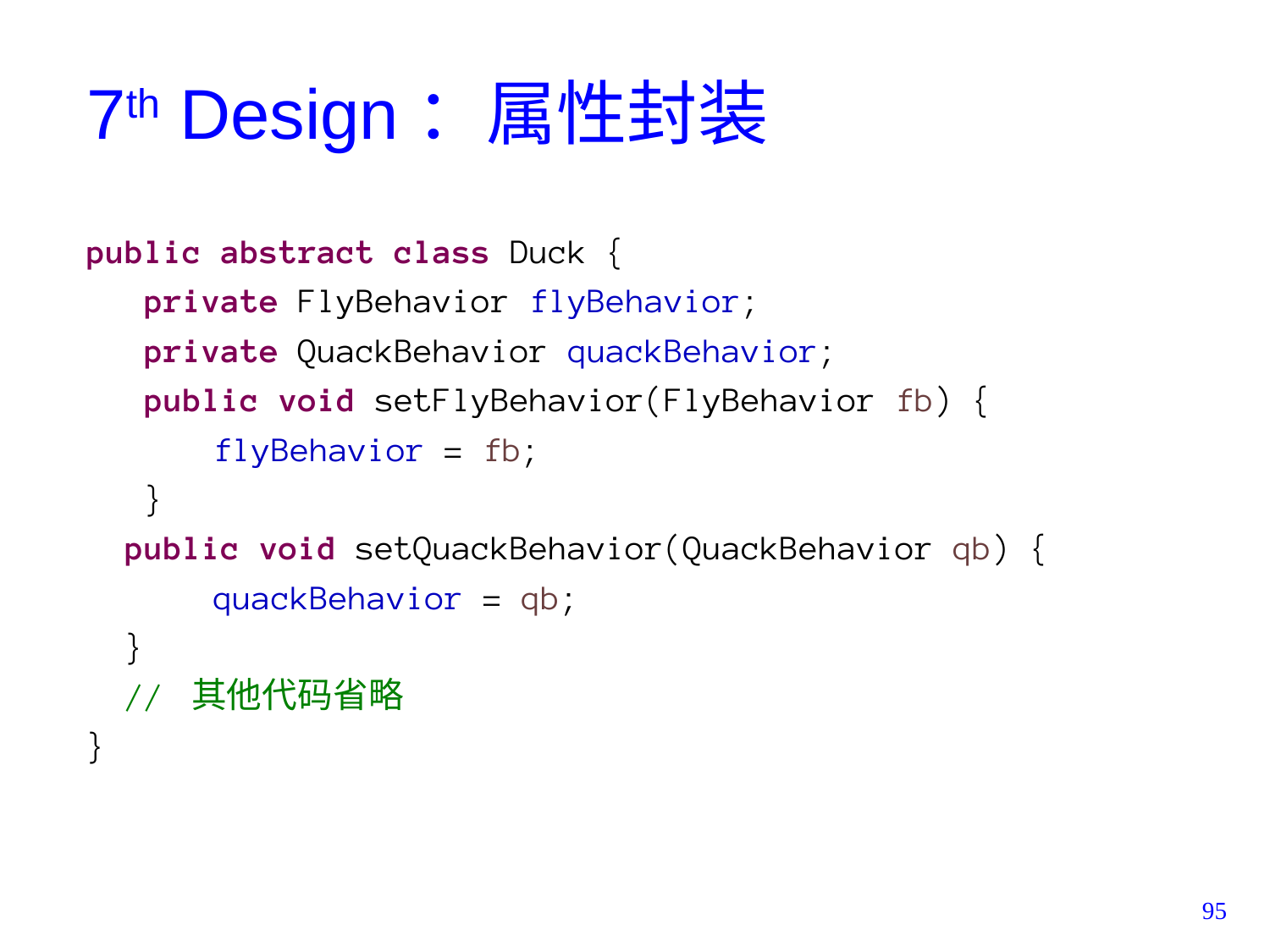

# 7th Design：属性封装
public abstract class Duck {
   private FlyBehavior flyBehavior;
   private QuackBehavior quackBehavior;
   public void setFlyBehavior(FlyBehavior fb) {
	flyBehavior = fb;
   }
  public void setQuackBehavior(QuackBehavior qb) {
	quackBehavior = qb;
  }
  // 其他代码省略
}

95